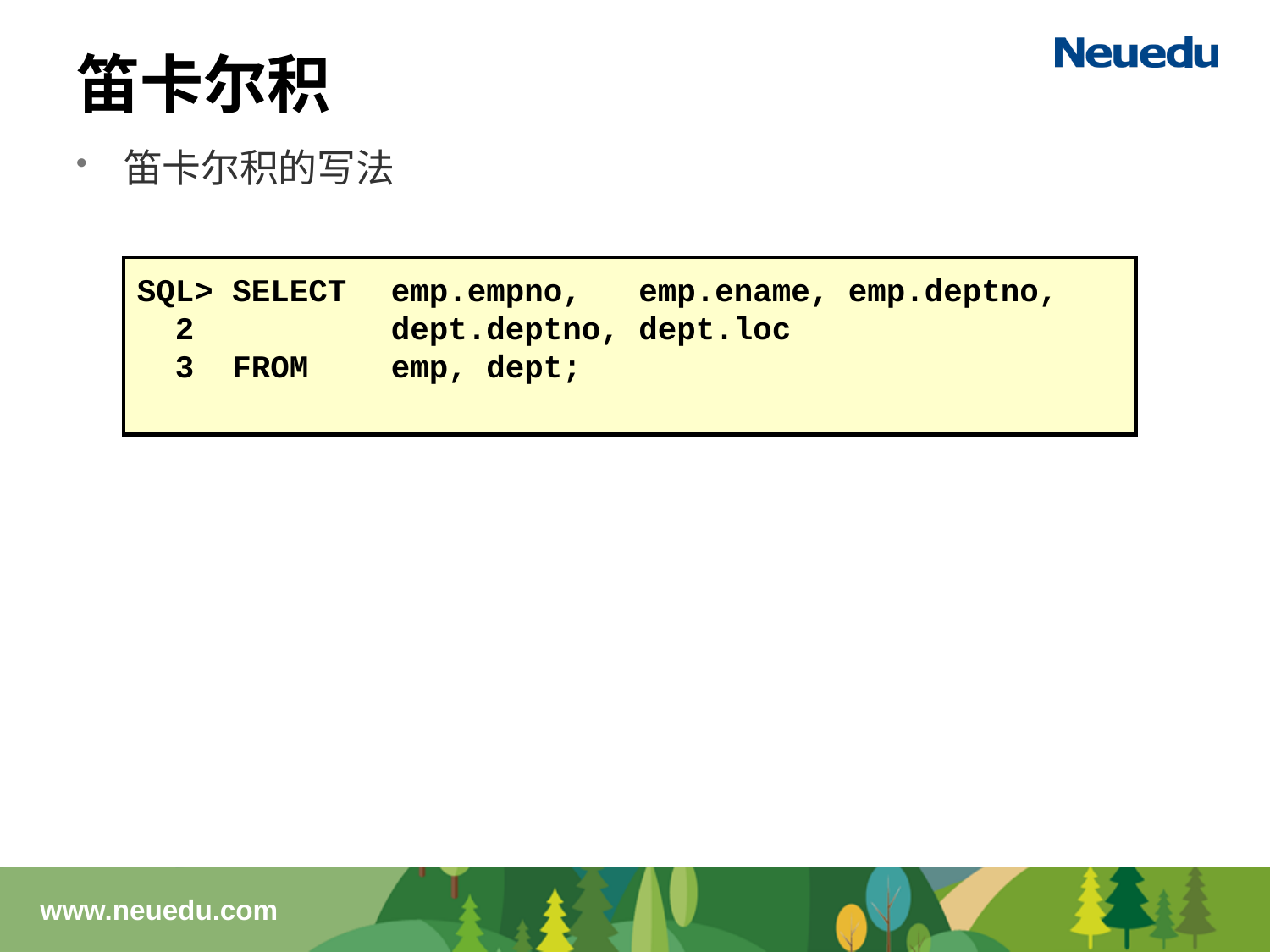

# 笛卡尔积
笛卡尔积的写法

SQL> SELECT 	emp.empno,   emp.ename, emp.deptno,
  2		dept.deptno, dept.loc
  3  FROM   	emp, dept;